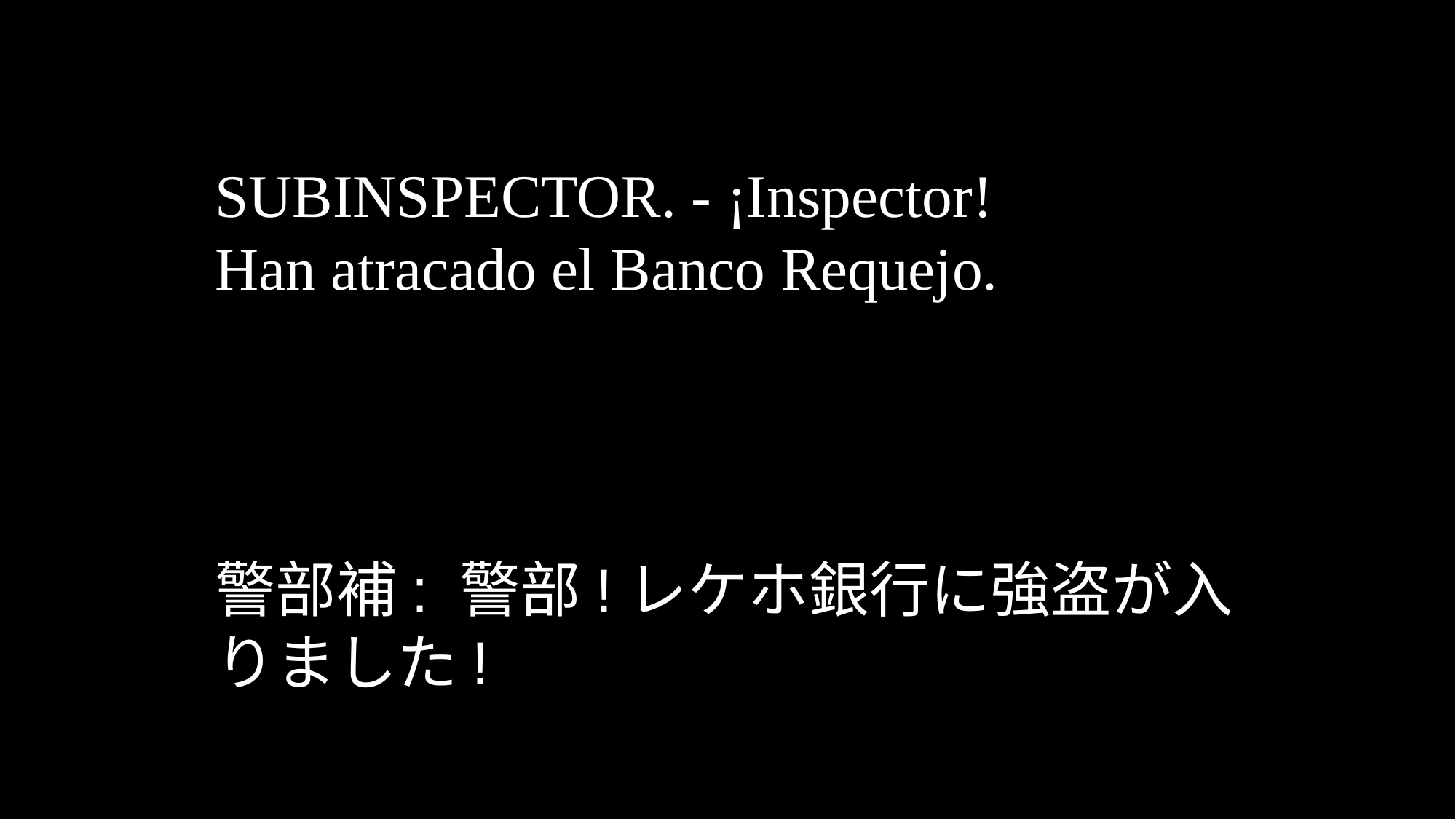

SUBINSPECTOR. - ¡Inspector! Han atracado el Banco Requejo.

警部補: 警部!レケホ銀行に強盗が入りました!